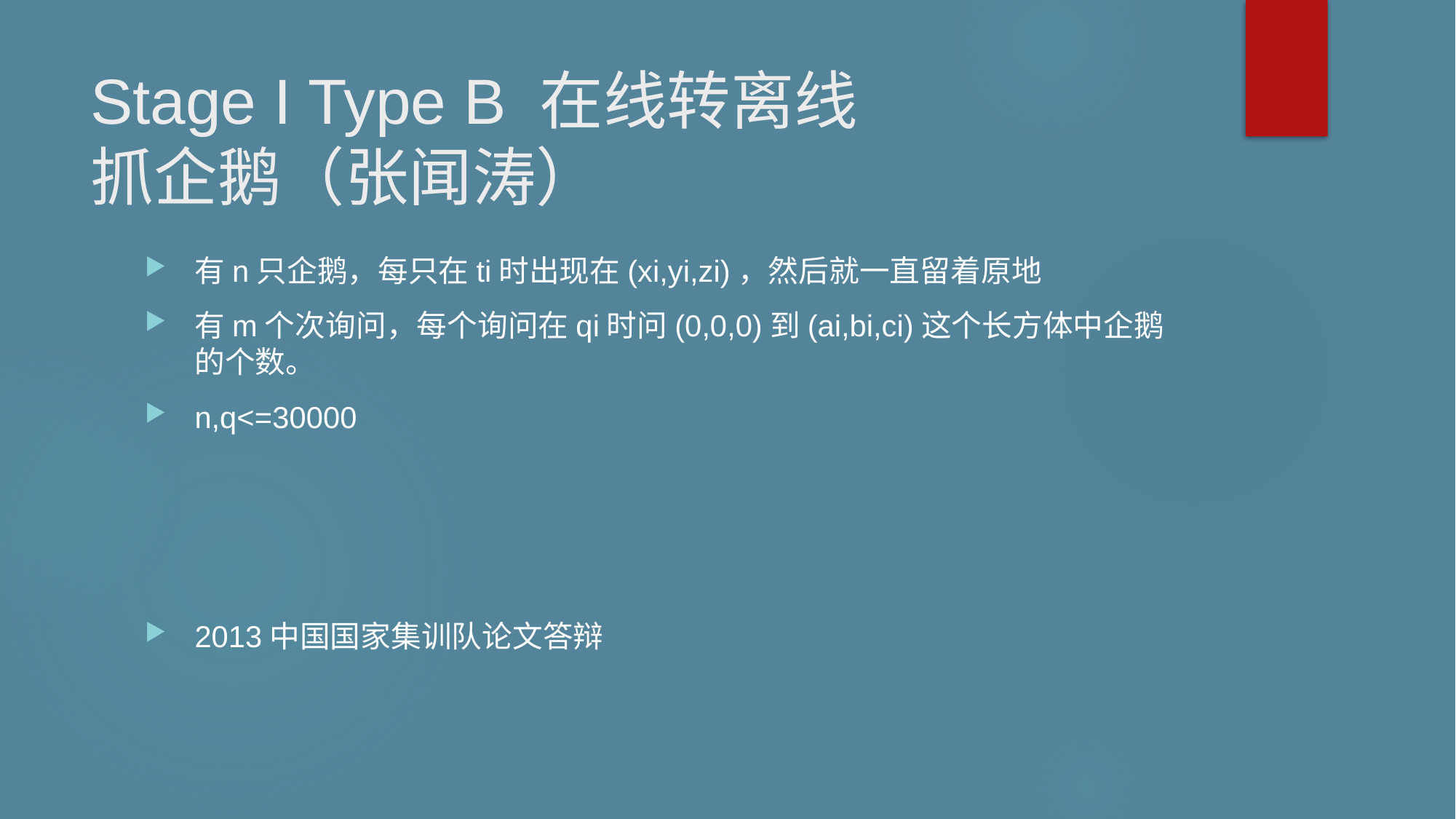

# Stage I Type B 在线转离线 抓企鹅（张闻涛）
有n只企鹅，每只在ti时出现在(xi,yi,zi)，然后就一直留着原地
有m个次询问，每个询问在qi时问(0,0,0)到(ai,bi,ci)这个长方体中企鹅的个数。
n,q<=30000

2013中国国家集训队论文答辩